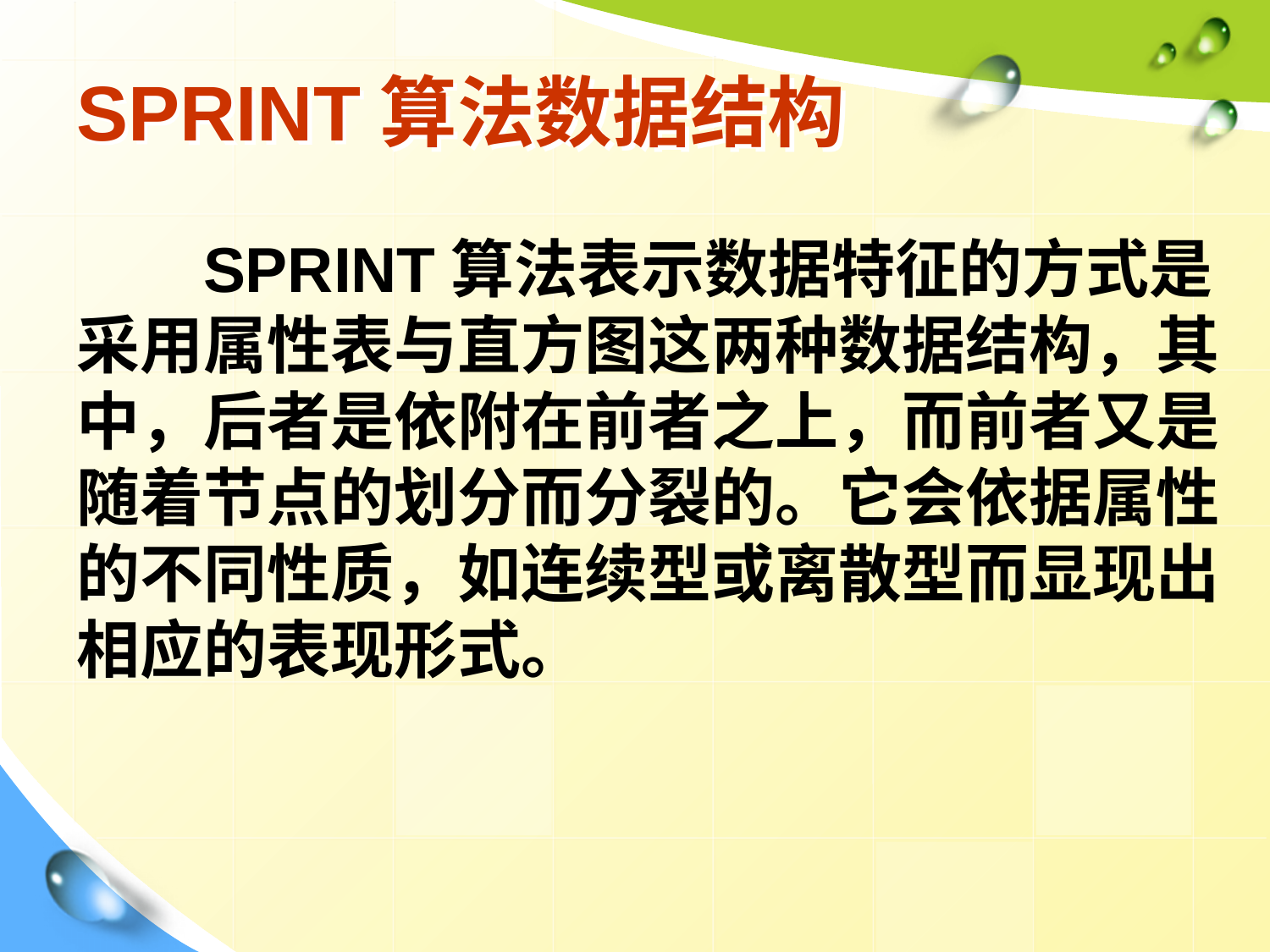

# SPRINT算法数据结构
	SPRINT算法表示数据特征的方式是采用属性表与直方图这两种数据结构，其中，后者是依附在前者之上，而前者又是随着节点的划分而分裂的。它会依据属性的不同性质，如连续型或离散型而显现出相应的表现形式。